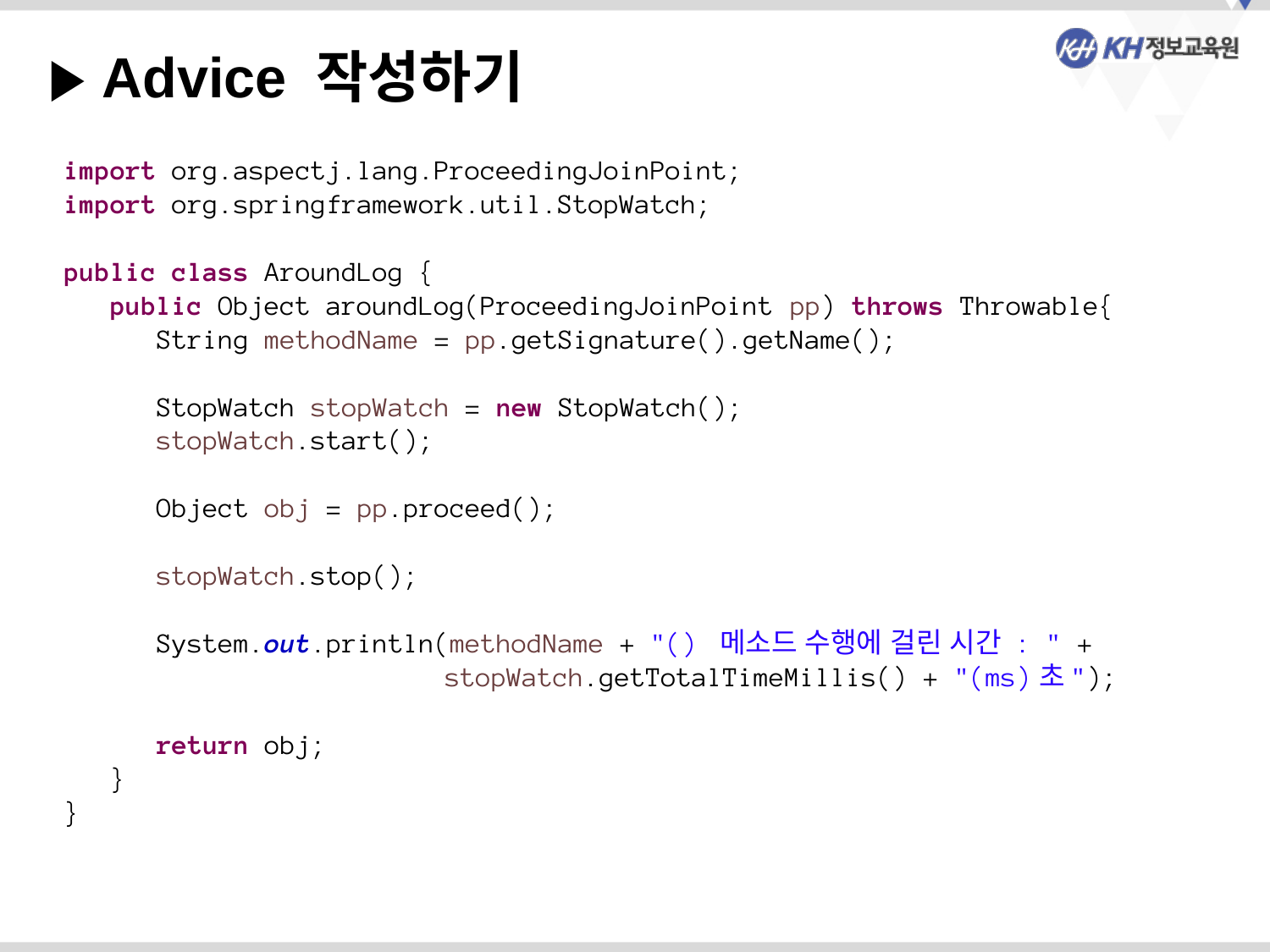

▶ Advice 작성하기
import org.aspectj.lang.ProceedingJoinPoint;
import org.springframework.util.StopWatch;

public class AroundLog {
   public Object aroundLog(ProceedingJoinPoint pp) throws Throwable{
      String methodName = pp.getSignature().getName();

      StopWatch stopWatch = new StopWatch();
      stopWatch.start();

      Object obj = pp.proceed();

      stopWatch.stop();

      System.out.println(methodName + "() 메소드 수행에 걸린 시간 : " +
           		stopWatch.getTotalTimeMillis() + "(ms)초");

      return obj;
   }
}